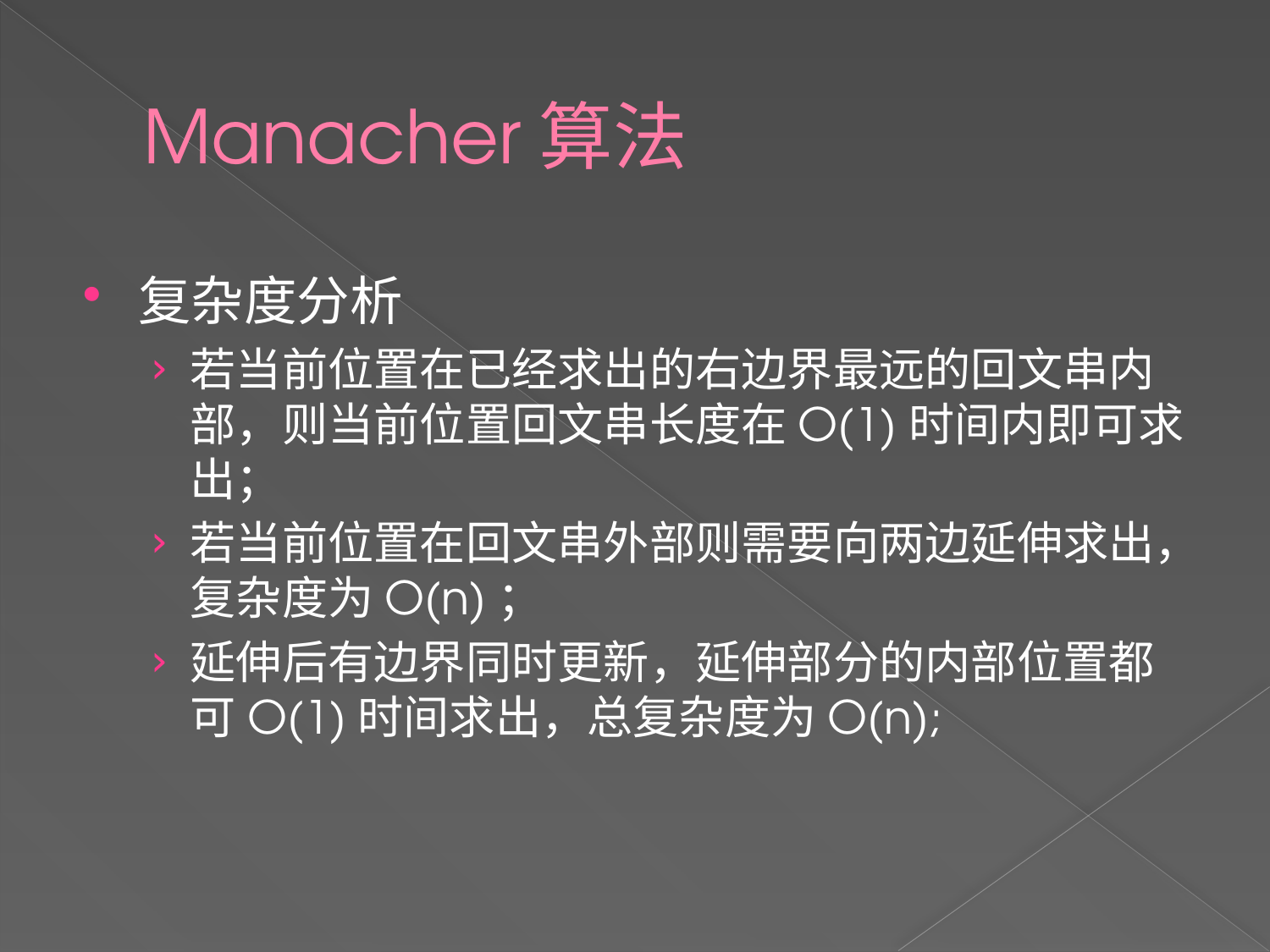

# Manacher算法
复杂度分析
若当前位置在已经求出的右边界最远的回文串内部，则当前位置回文串长度在O(1)时间内即可求出；
若当前位置在回文串外部则需要向两边延伸求出，复杂度为O(n)；
延伸后有边界同时更新，延伸部分的内部位置都可O(1)时间求出，总复杂度为O(n);